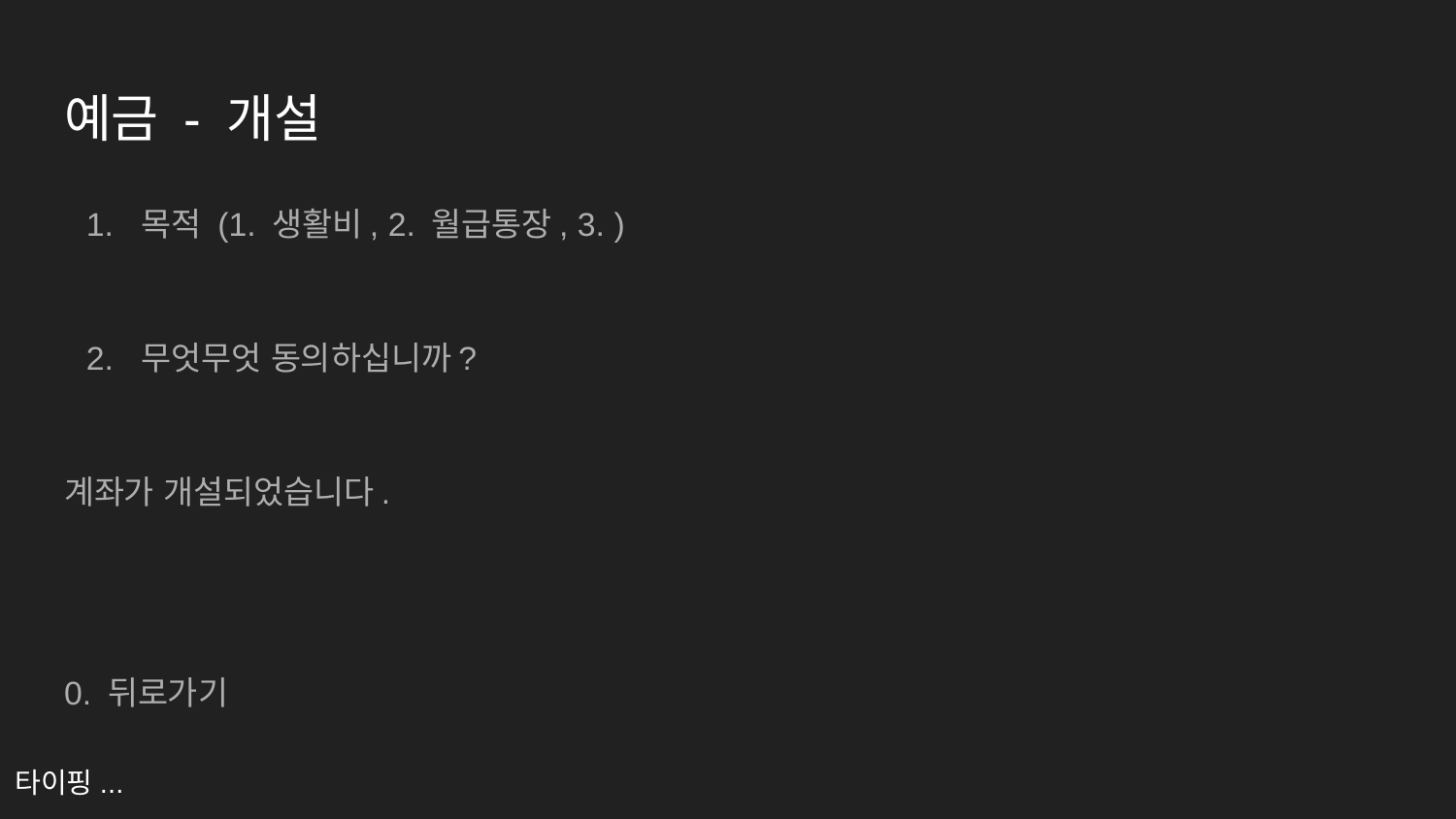

# 예금 - 개설
목적 (1. 생활비, 2. 월급통장, 3. )

무엇무엇 동의하십니까?

계좌가 개설되었습니다.

0. 뒤로가기

타이핑...